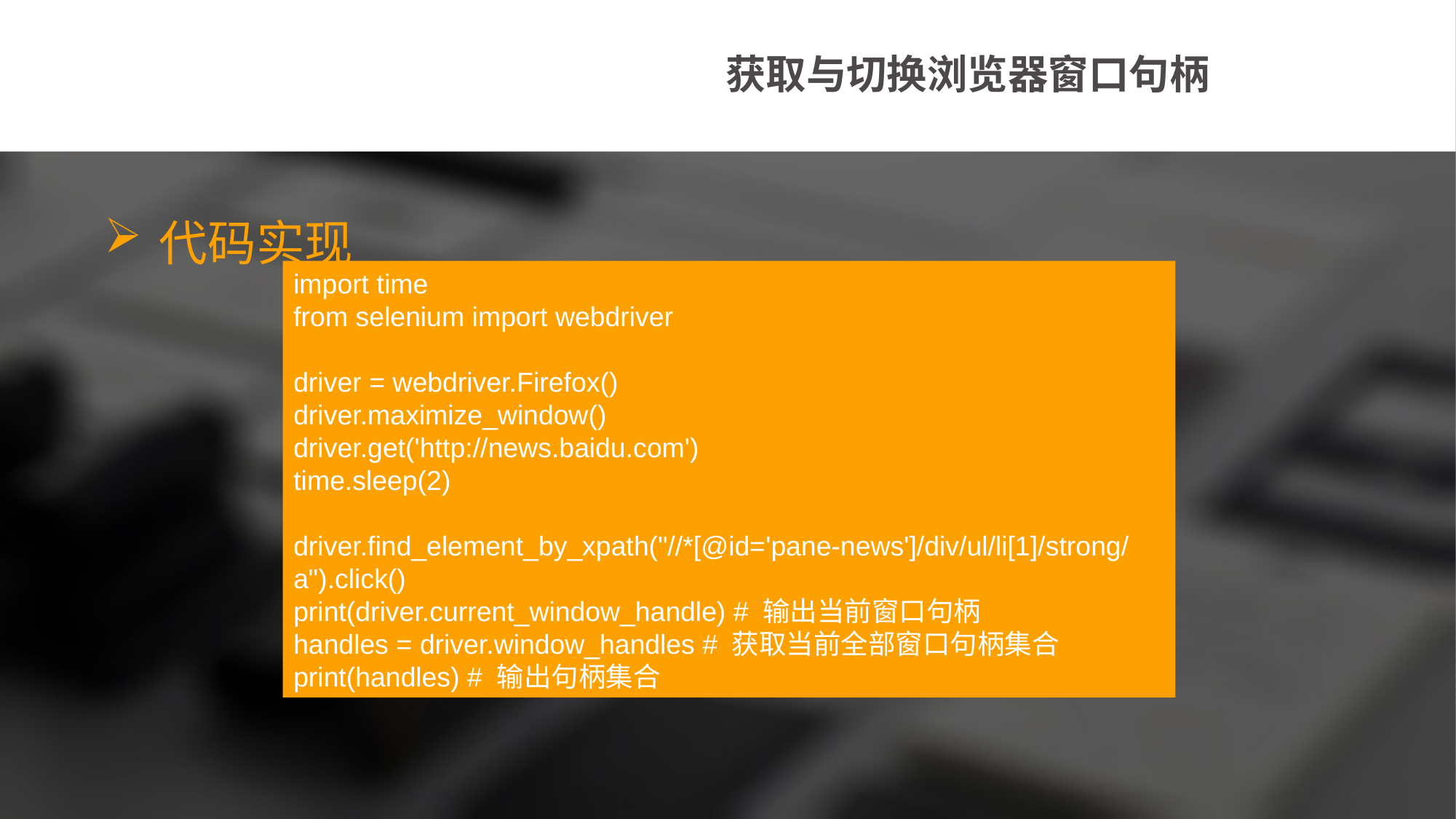

获取与切换浏览器窗口句柄
代码实现
import time
from selenium import webdriver

driver = webdriver.Firefox()
driver.maximize_window()
driver.get('http://news.baidu.com')
time.sleep(2)

driver.find_element_by_xpath("//*[@id='pane-news']/div/ul/li[1]/strong/a").click()
print(driver.current_window_handle) # 输出当前窗口句柄
handles = driver.window_handles # 获取当前全部窗口句柄集合
print(handles) # 输出句柄集合